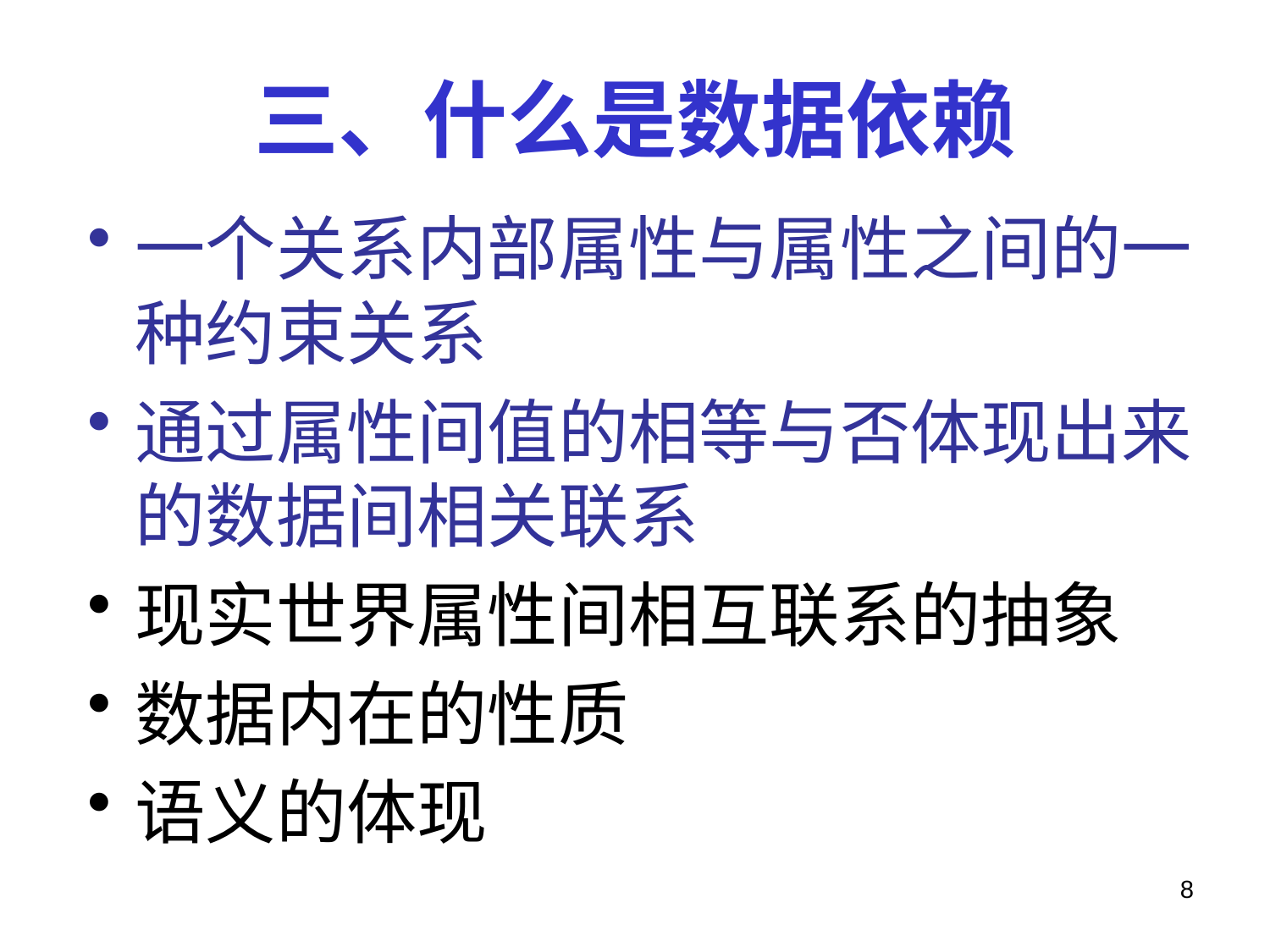

# 三、什么是数据依赖
一个关系内部属性与属性之间的一种约束关系
通过属性间值的相等与否体现出来的数据间相关联系
现实世界属性间相互联系的抽象
数据内在的性质
语义的体现

8